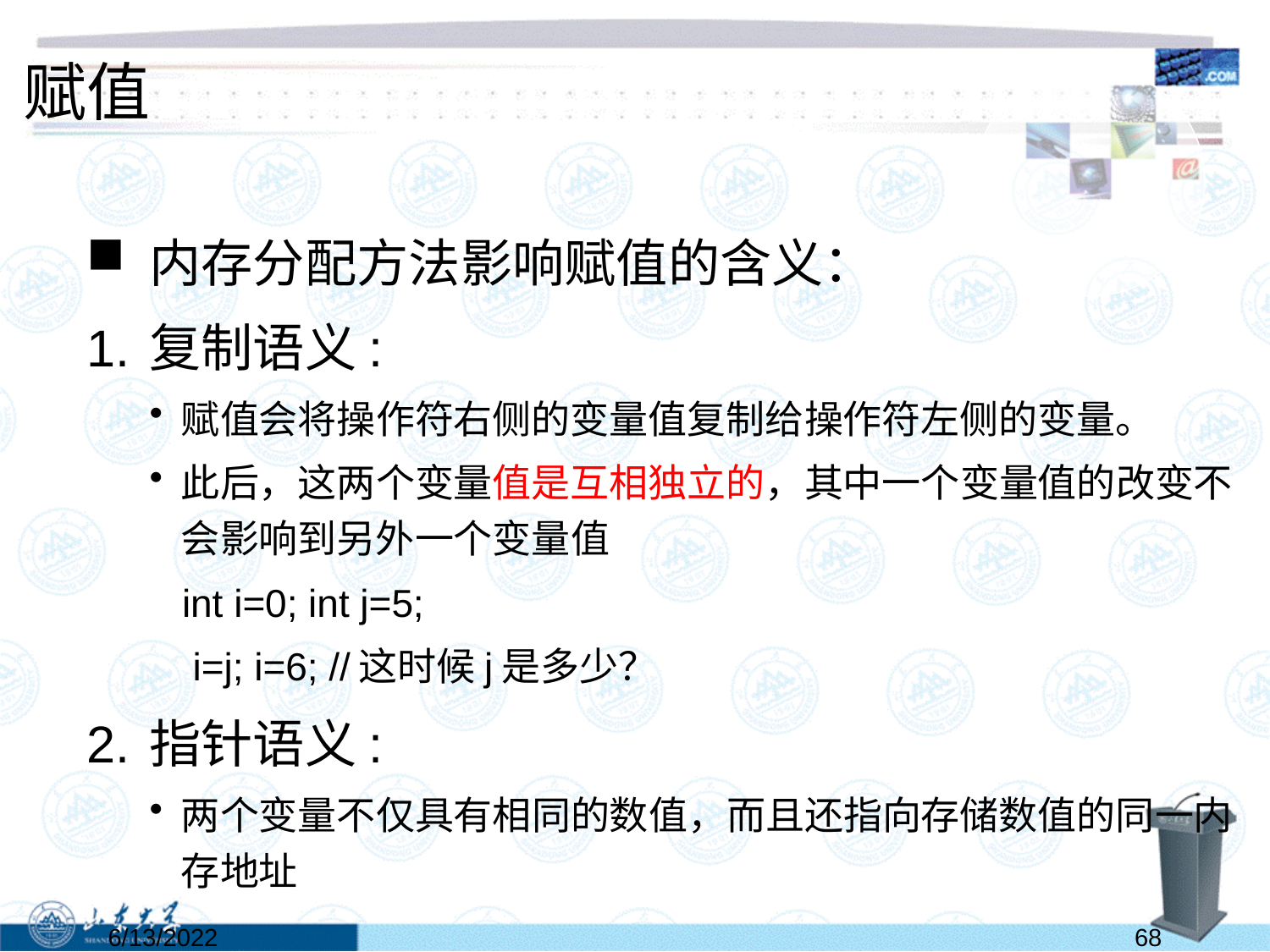

# 赋值
内存分配方法影响赋值的含义：
复制语义:
赋值会将操作符右侧的变量值复制给操作符左侧的变量。
此后，这两个变量值是互相独立的，其中一个变量值的改变不会影响到另外一个变量值
   int i=0; int j=5;
    i=j; i=6; //这时候j是多少？
指针语义:
两个变量不仅具有相同的数值，而且还指向存储数值的同一内存地址
6/13/2022
68